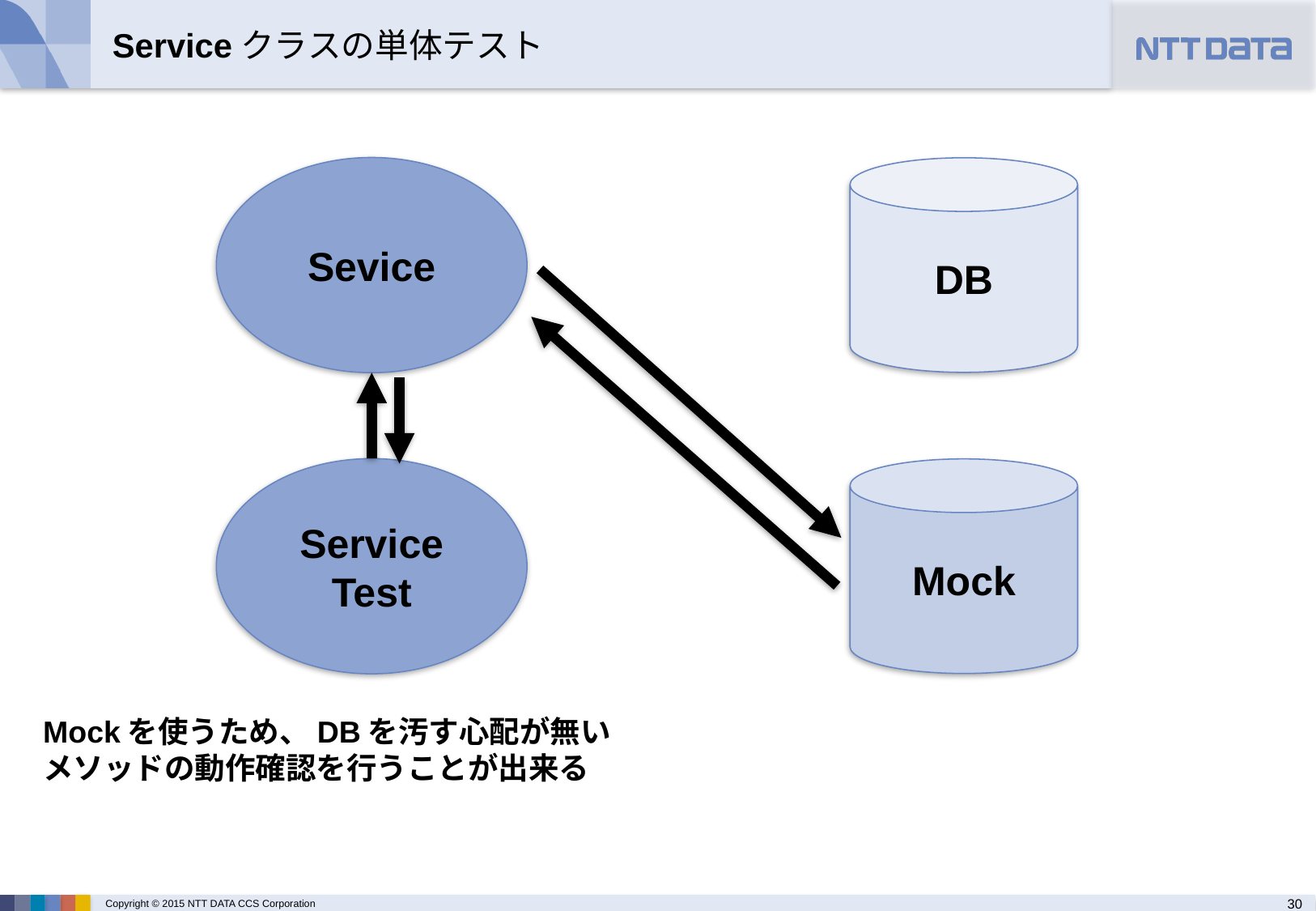

# Serviceクラスの単体テスト
Sevice
DB
Service
Test
Mock
Mockを使うため、DBを汚す心配が無い
メソッドの動作確認を行うことが出来る